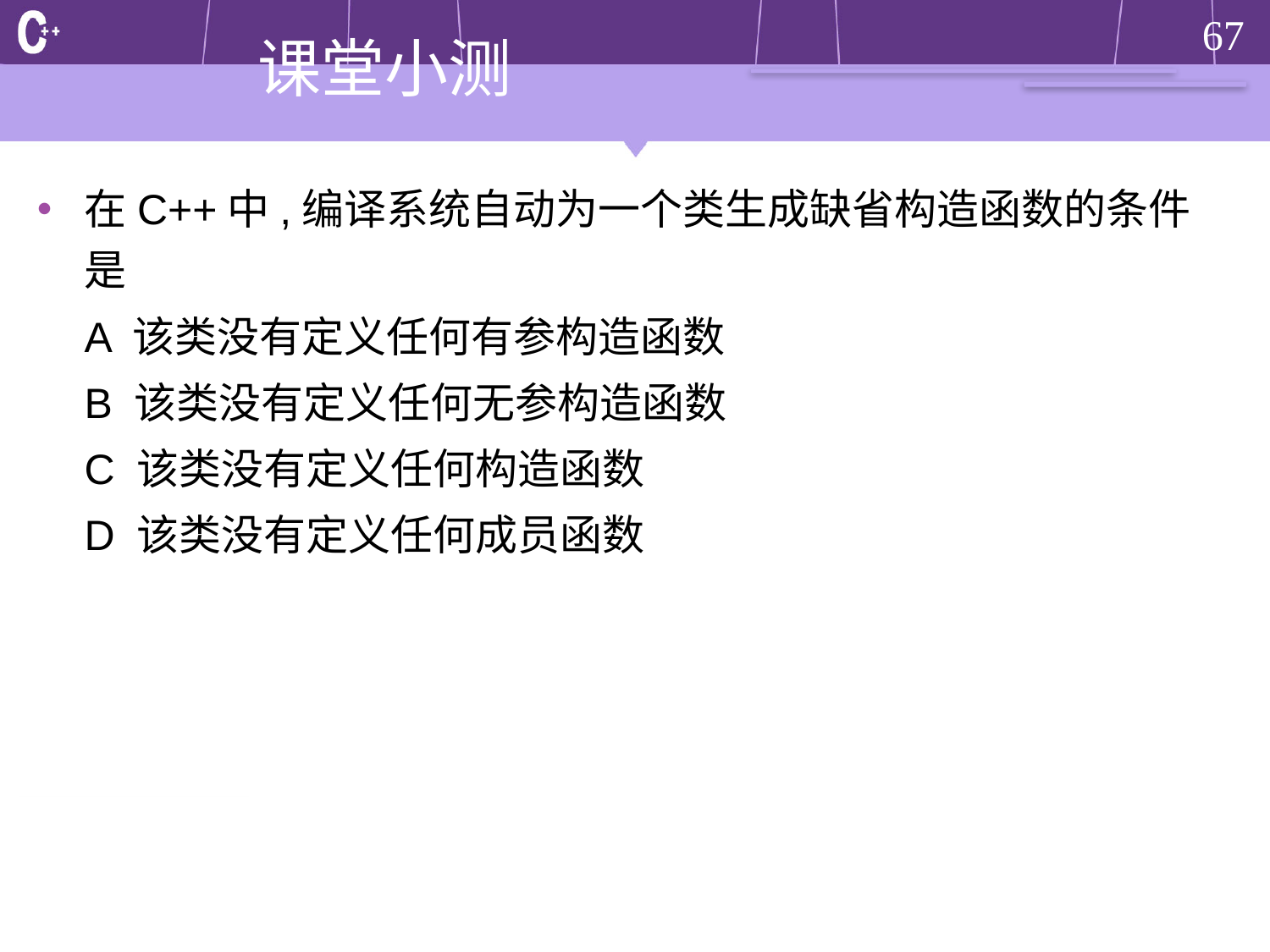

# 课堂小测
在C++中,编译系统自动为一个类生成缺省构造函数的条件是
    A 该类没有定义任何有参构造函数
    B 该类没有定义任何无参构造函数
    C 该类没有定义任何构造函数
    D 该类没有定义任何成员函数